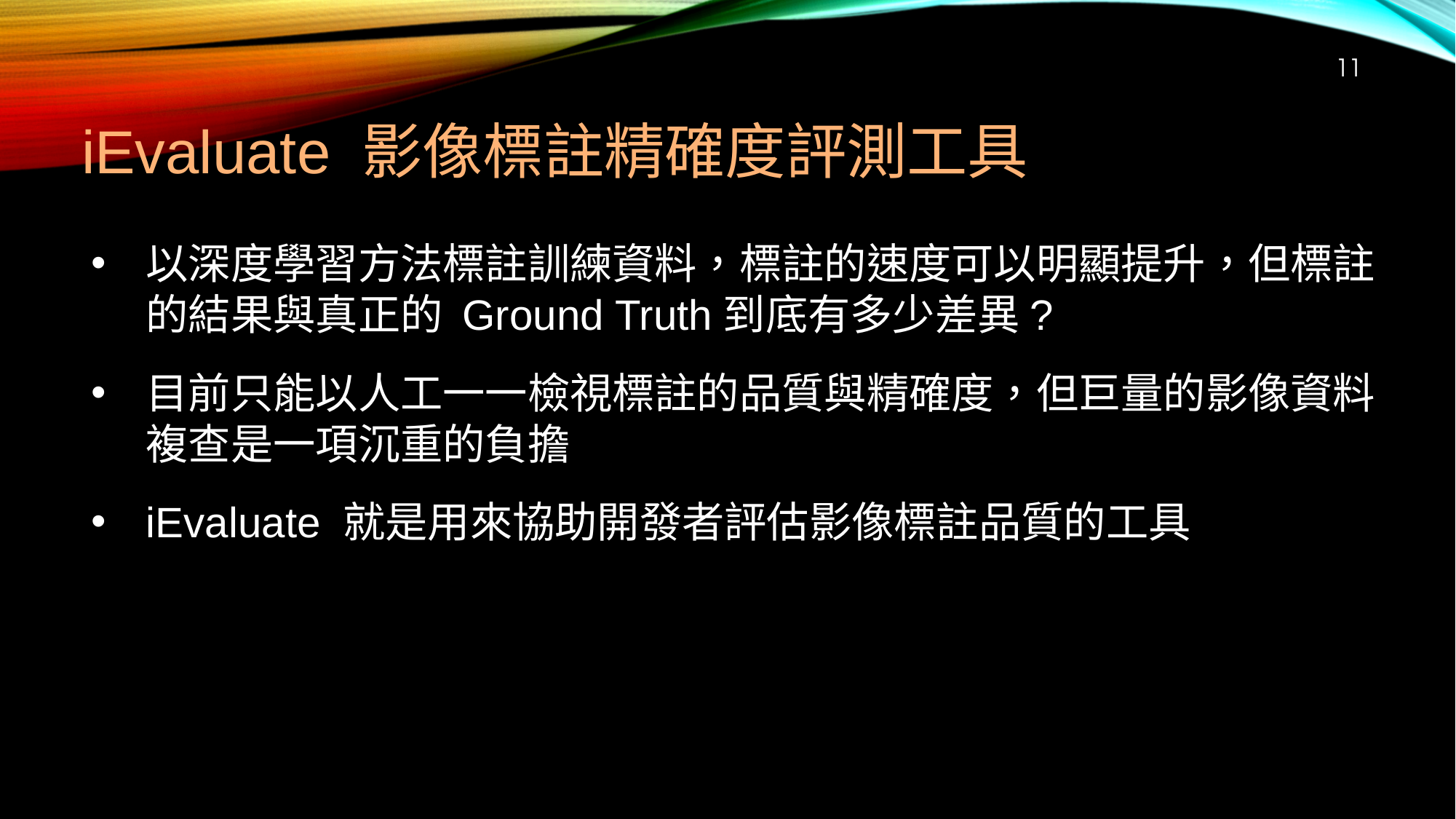

11
# iEvaluate 影像標註精確度評測工具
以深度學習方法標註訓練資料，標註的速度可以明顯提升，但標註的結果與真正的 Ground Truth到底有多少差異?
目前只能以人工一一檢視標註的品質與精確度，但巨量的影像資料複查是一項沉重的負擔
iEvaluate 就是用來協助開發者評估影像標註品質的工具